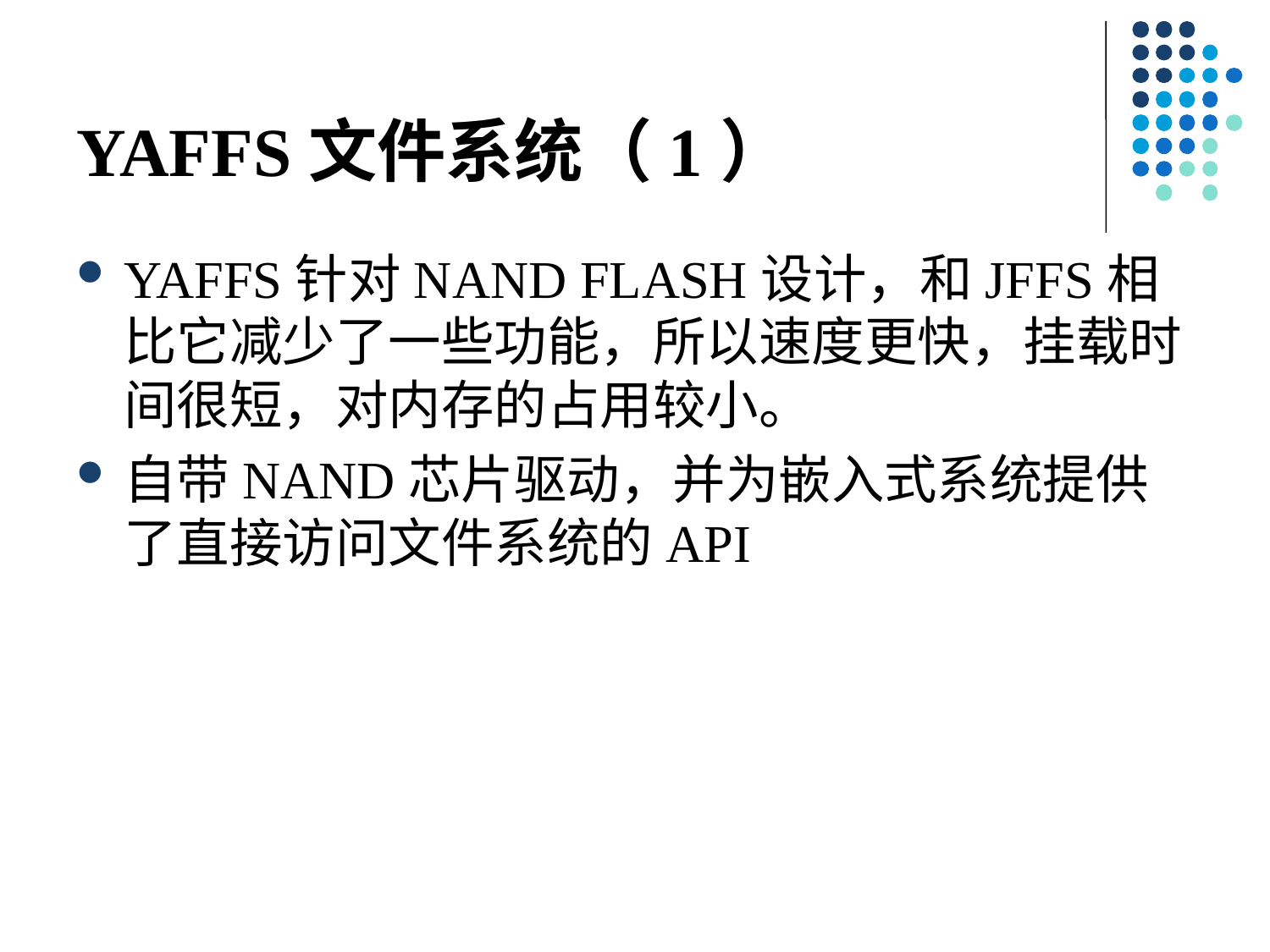

# YAFFS文件系统（1）
YAFFS针对NAND FLASH设计，和JFFS相比它减少了一些功能，所以速度更快，挂载时间很短，对内存的占用较小。
自带NAND芯片驱动，并为嵌入式系统提供了直接访问文件系统的API